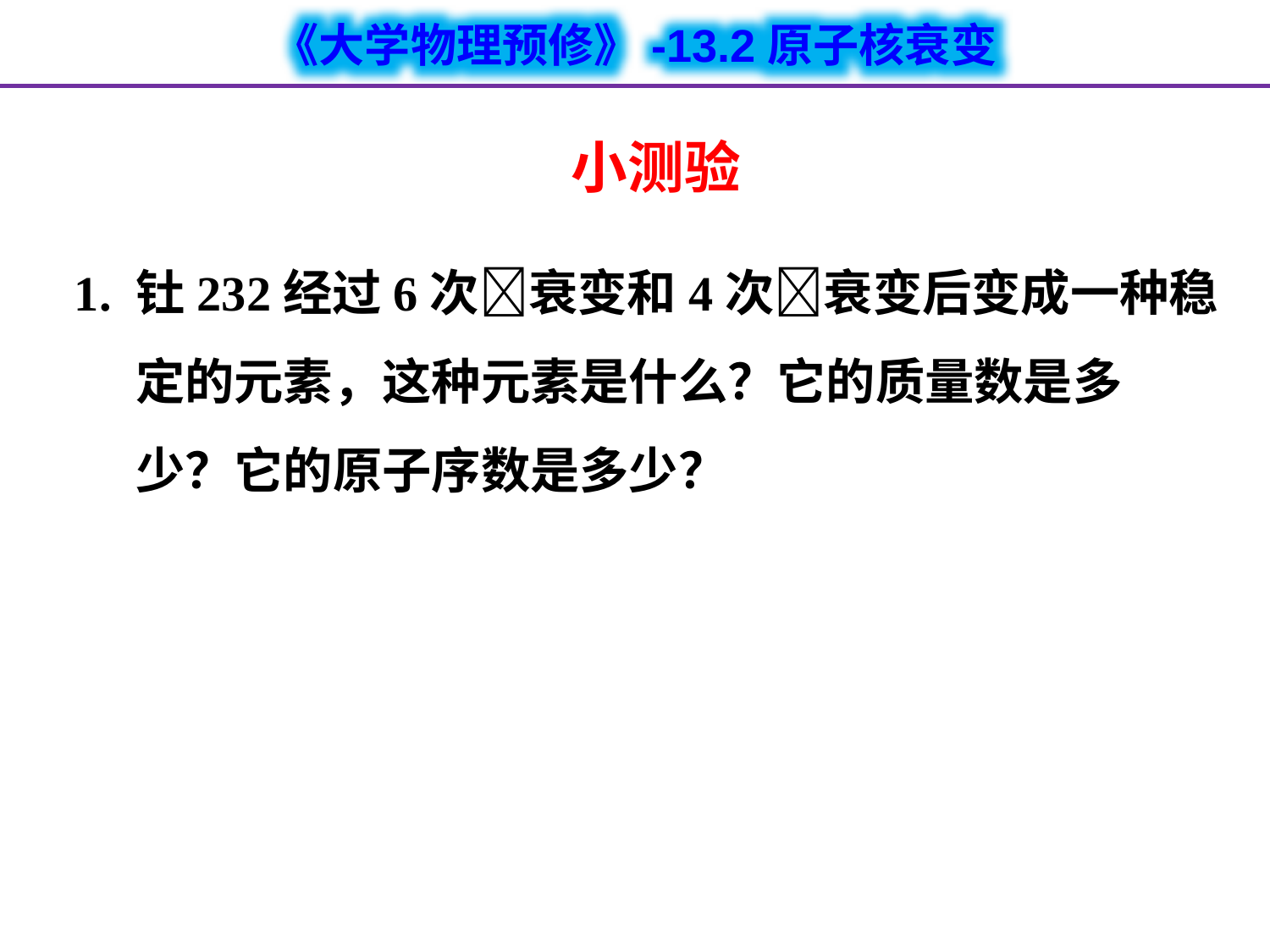

小测验
1. 钍232经过6次α衰变和4次β衰变后变成一种稳定的元素，这种元素是什么？它的质量数是多少？它的原子序数是多少？